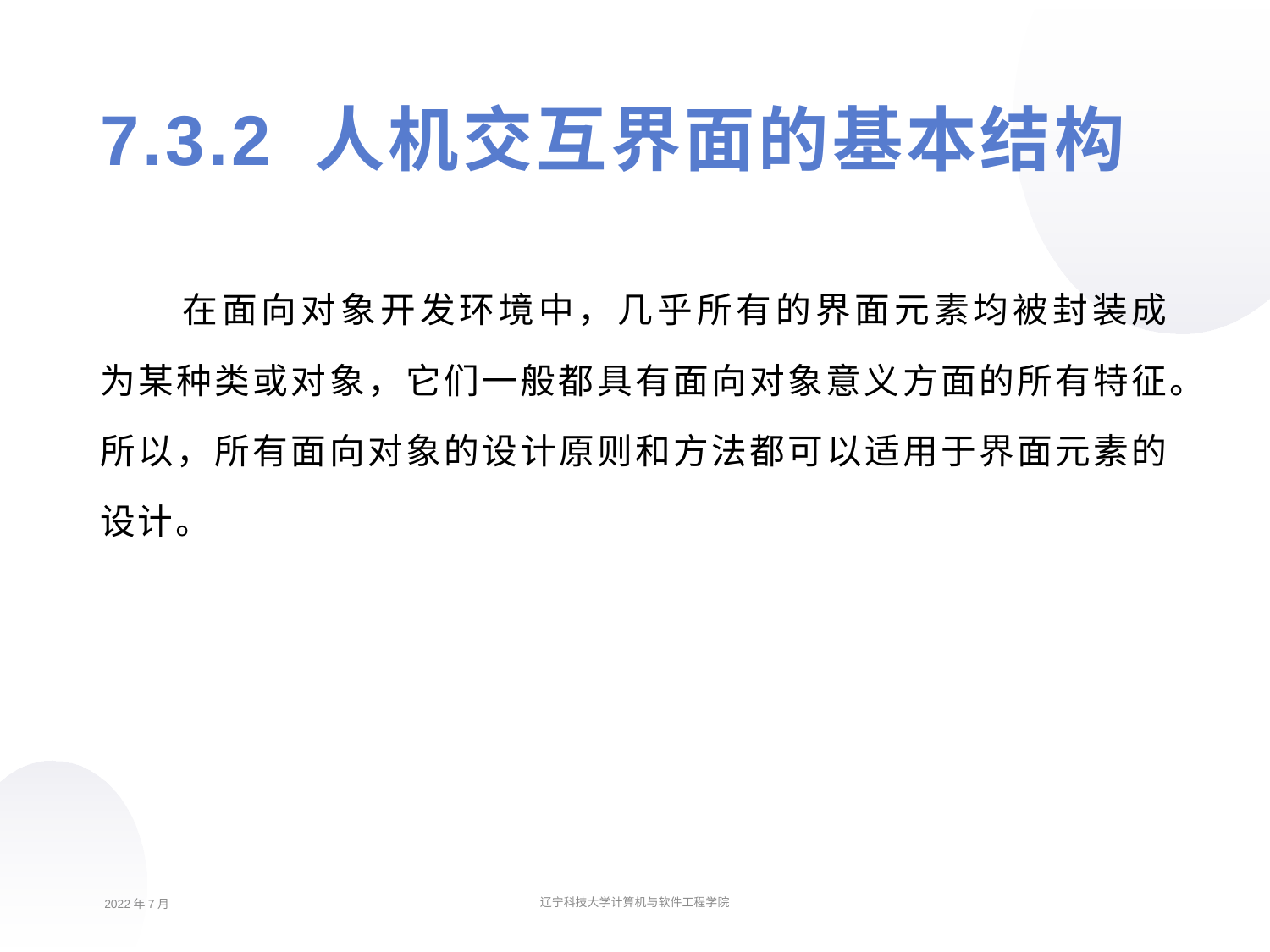

7.3.2 人机交互界面的基本结构
在面向对象开发环境中，几乎所有的界面元素均被封装成为某种类或对象，它们一般都具有面向对象意义方面的所有特征。所以，所有面向对象的设计原则和方法都可以适用于界面元素的设计。

2022年7月
辽宁科技大学计算机与软件工程学院
60